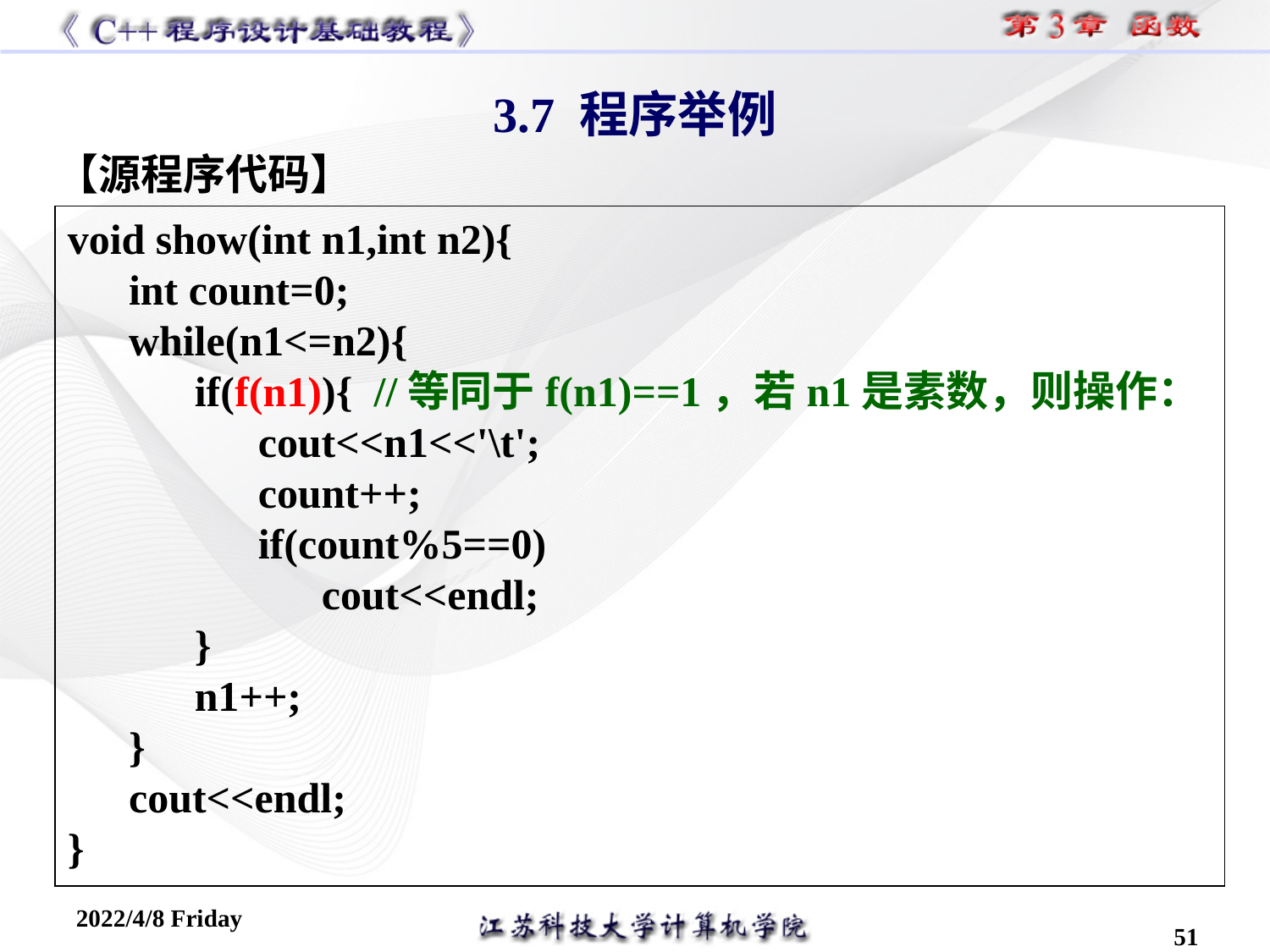

3.7 程序举例
【源程序代码】
void show(int n1,int n2){
int count=0;
while(n1<=n2){
if(f(n1)){  //等同于f(n1)==1，若n1是素数，则操作：
cout<<n1<<'\t';
count++;
if(count%5==0)
cout<<endl;
}
n1++;
}
cout<<endl;
}